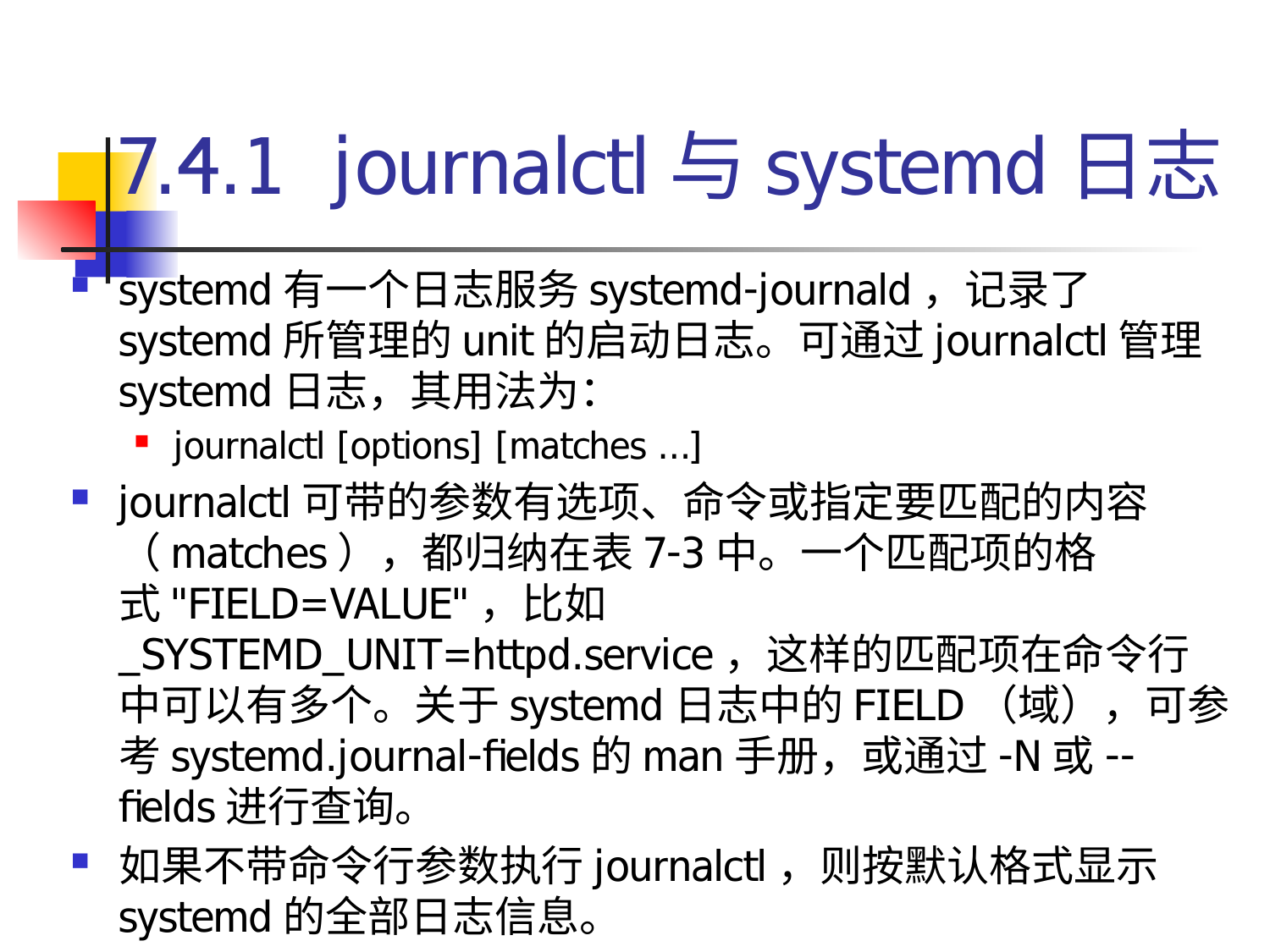

# 7.4.1  journalctl与systemd日志
systemd有一个日志服务systemd-journald，记录了systemd所管理的unit的启动日志。可通过journalctl管理systemd日志，其用法为：
journalctl [options] [matches ...]
journalctl可带的参数有选项、命令或指定要匹配的内容（matches），都归纳在表7-3中。一个匹配项的格式"FIELD=VALUE"，比如_SYSTEMD_UNIT=httpd.service，这样的匹配项在命令行中可以有多个。关于systemd日志中的FIELD（域），可参考systemd.journal-fields的man手册，或通过-N或--fields进行查询。
如果不带命令行参数执行journalctl，则按默认格式显示systemd的全部日志信息。